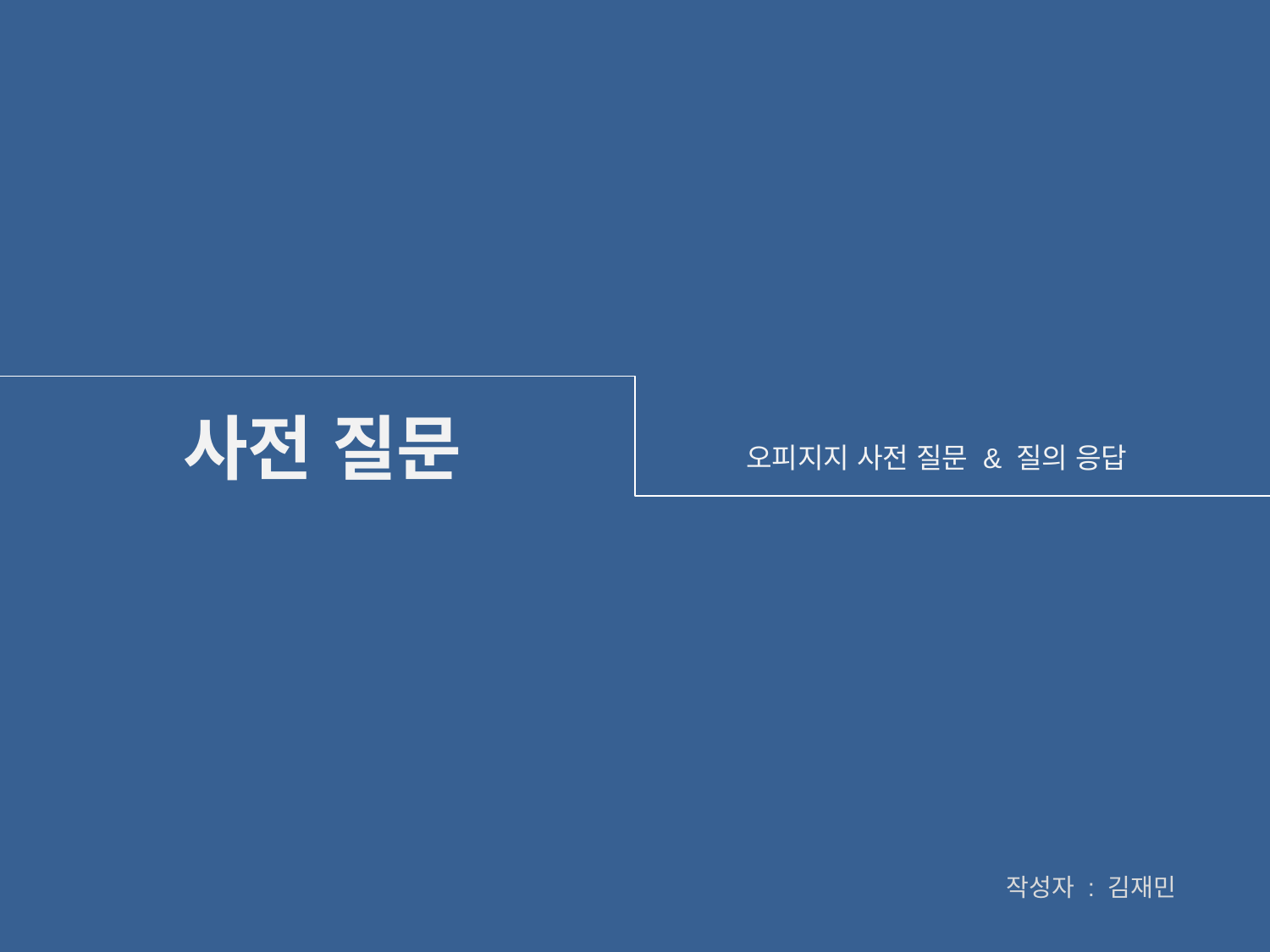

사전 질문
오피지지 사전 질문 & 질의 응답
작성자 : 김재민